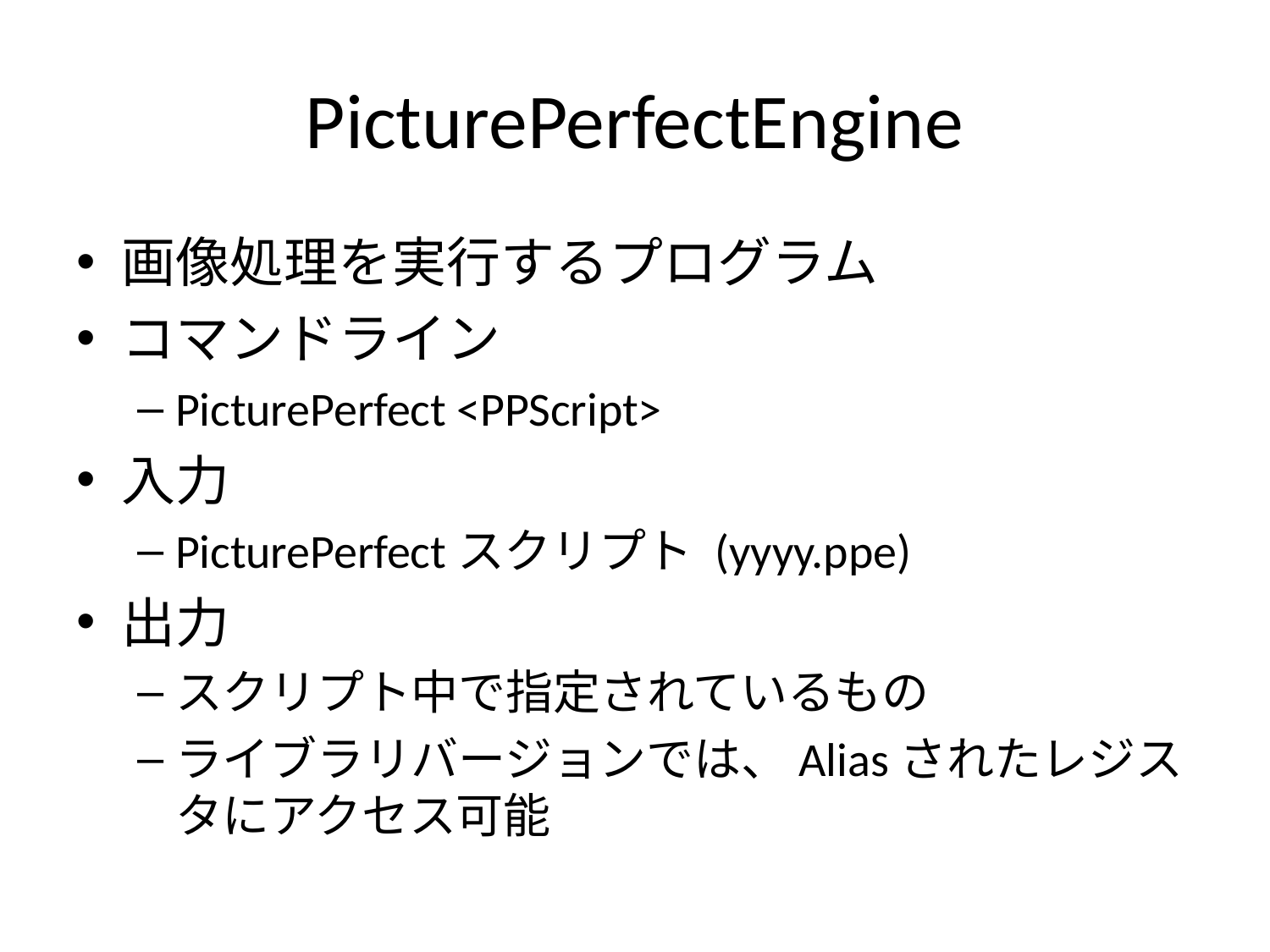

# PicturePerfectEngine
画像処理を実行するプログラム
コマンドライン
PicturePerfect <PPScript>
入力
PicturePerfectスクリプト (yyyy.ppe)
出力
スクリプト中で指定されているもの
ライブラリバージョンでは、Aliasされたレジスタにアクセス可能